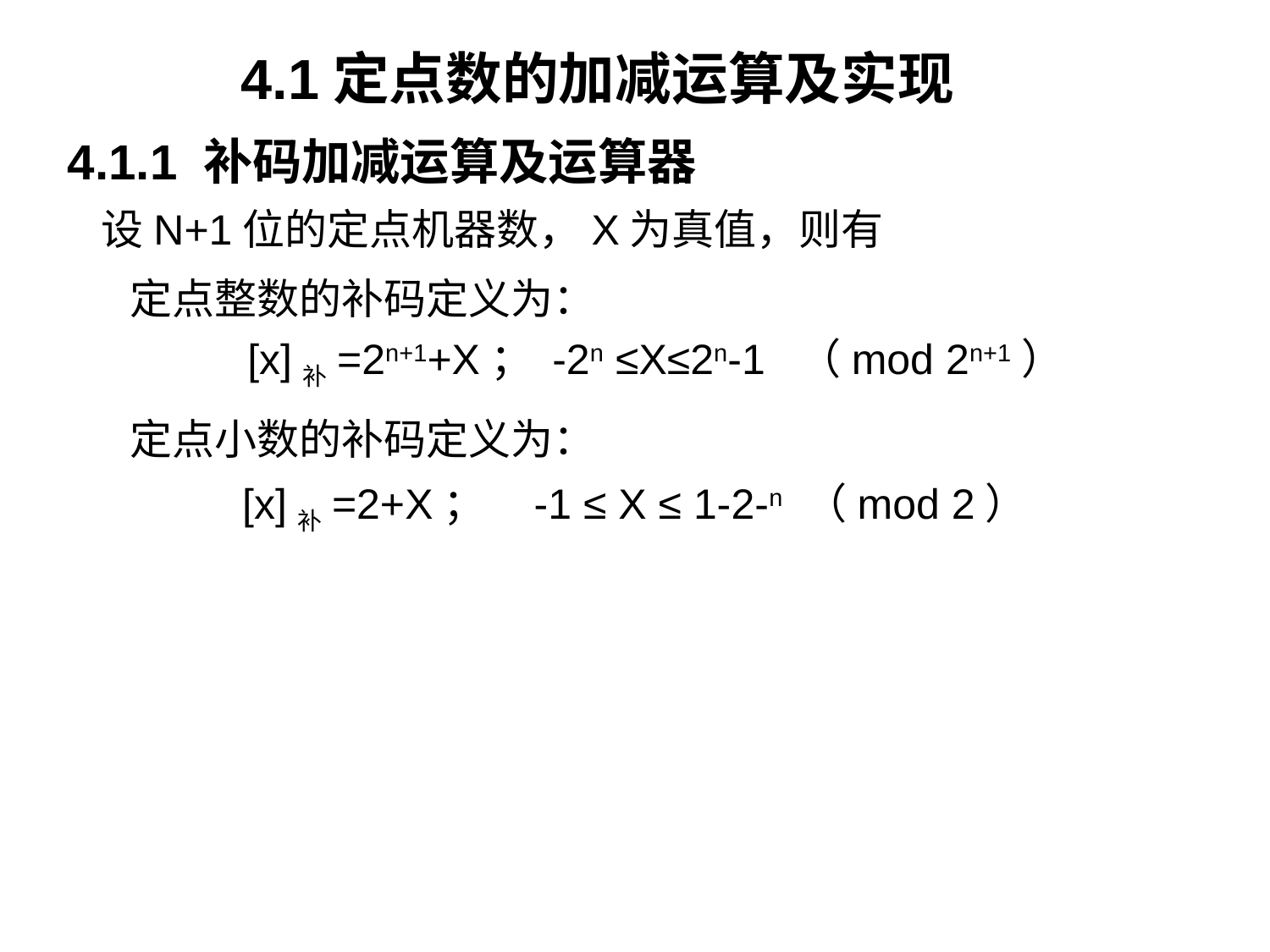

# 4.1定点数的加减运算及实现
4.1.1 补码加减运算及运算器
设N+1位的定点机器数，X为真值，则有
定点整数的补码定义为：
[x]补=2n+1+X； -2n ≤X≤2n-1  （mod 2n+1）
定点小数的补码定义为：
[x]补=2+X；    -1 ≤ X ≤ 1-2-n （mod 2）